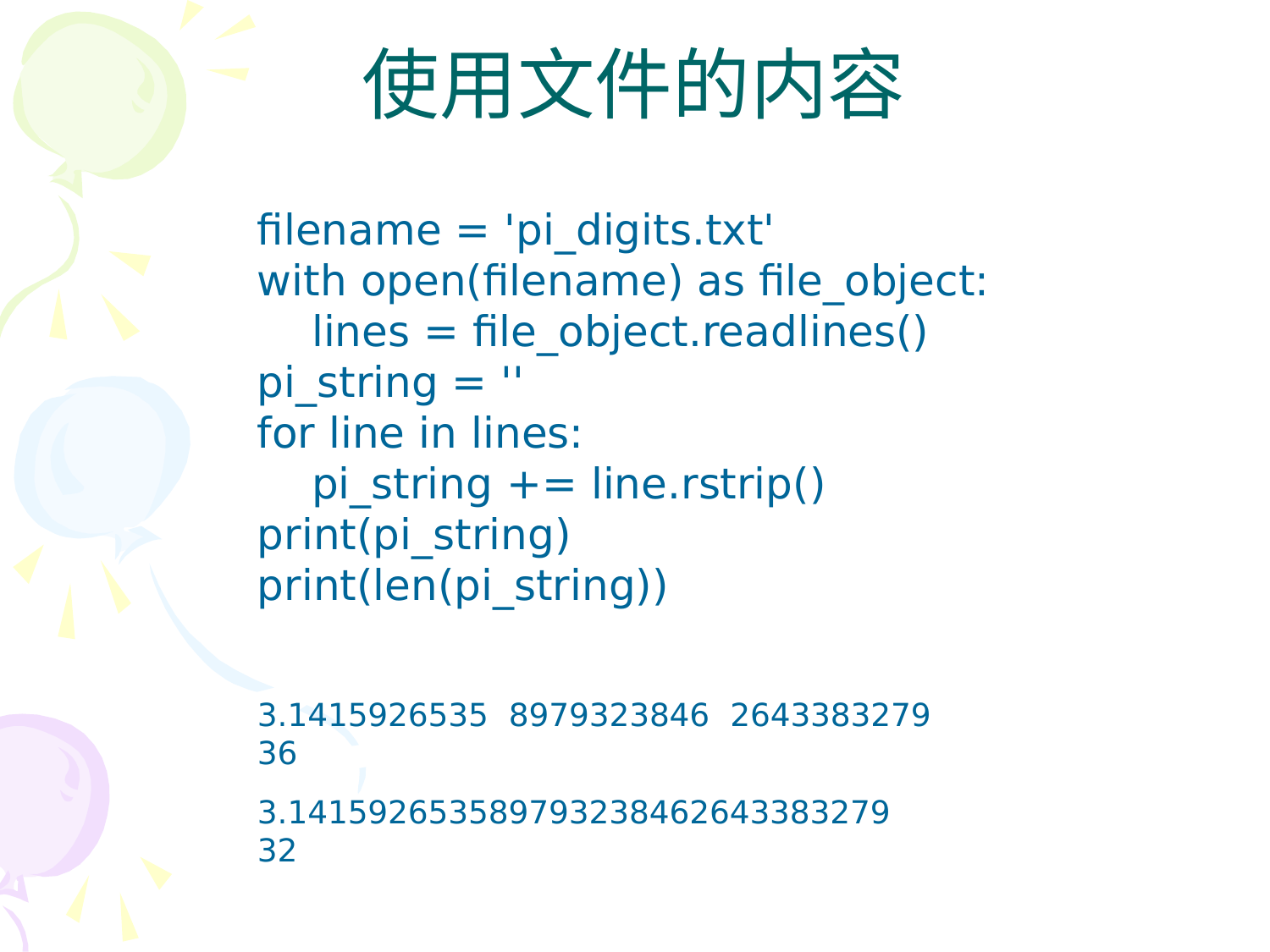

# 使用文件的内容
filename = 'pi_digits.txt'
with open(filename) as file_object:
    lines = file_object.readlines()
pi_string = ''
for line in lines:
    pi_string += line.rstrip()
print(pi_string)
print(len(pi_string))
3.1415926535  8979323846  2643383279
36
3.141592653589793238462643383279
32